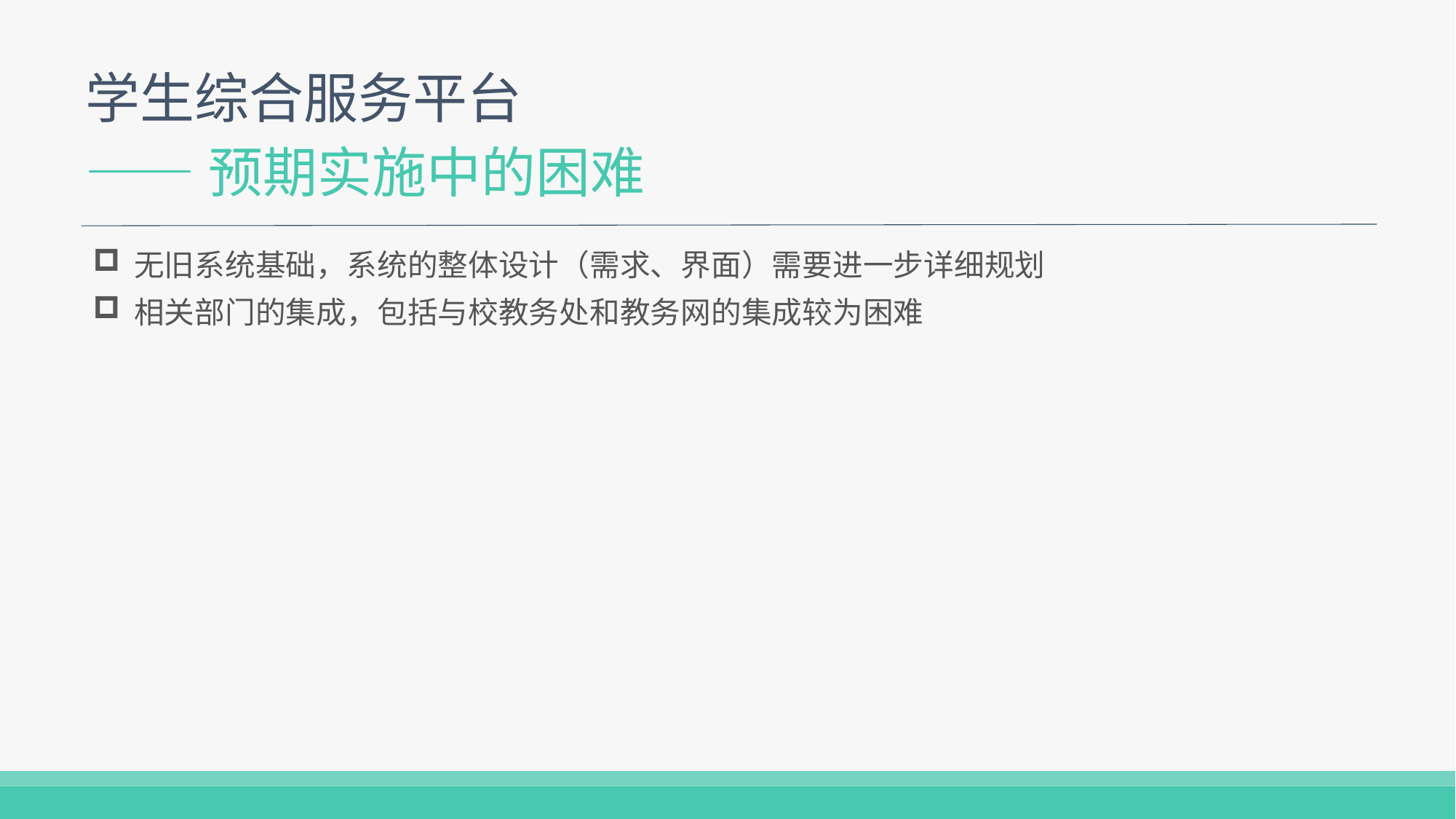

学生综合服务平台
——预期实施中的困难
无旧系统基础，系统的整体设计（需求、界面）需要进一步详细规划
相关部门的集成，包括与校教务处和教务网的集成较为困难